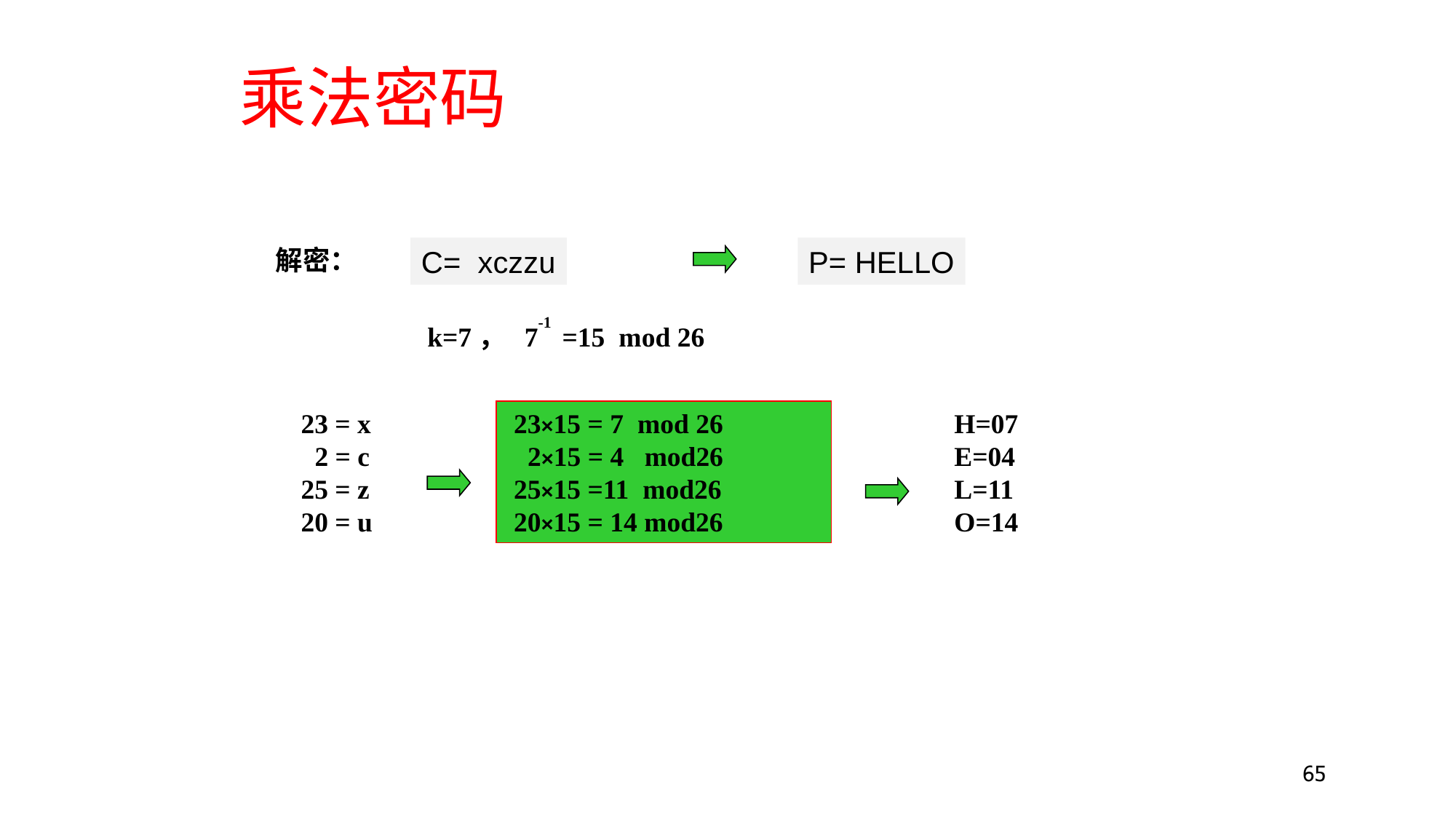

# 乘法密码
解密：
C=  xczzu
P= HELLO

  k=7，  7-1  =15  mod 26
23 = x
  2 = c
25 = z
20 = u
 23×15 = 7  mod 26
   2×15 = 4   mod26
 25×15 =11  mod26
 20×15 = 14 mod26
H=07
E=04
L=11
O=14

65